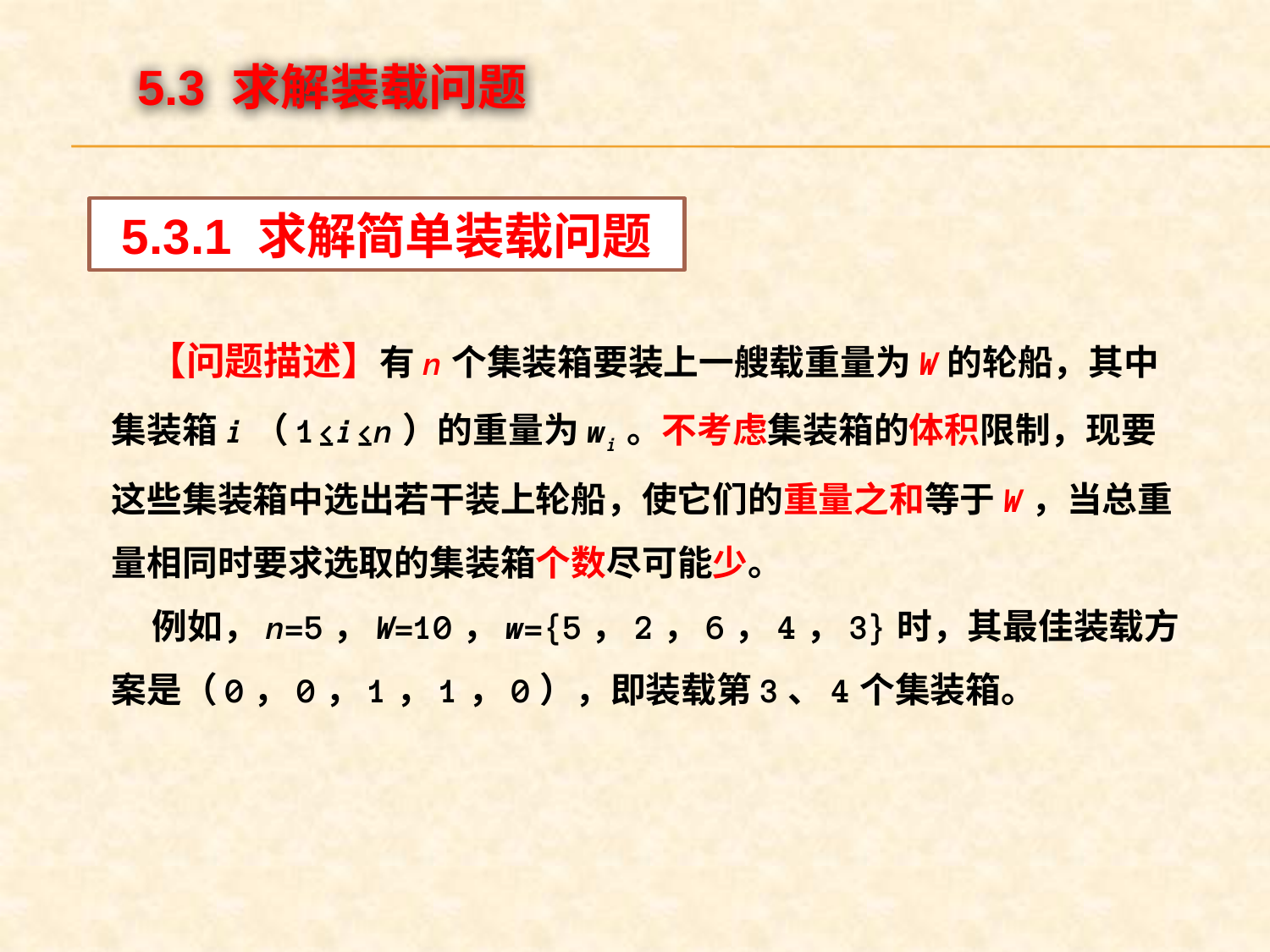

5.3 求解装载问题
5.3.1 求解简单装载问题
   【问题描述】有n个集装箱要装上一艘载重量为W的轮船，其中集装箱i（1≤i≤n）的重量为wi。不考虑集装箱的体积限制，现要这些集装箱中选出若干装上轮船，使它们的重量之和等于W，当总重量相同时要求选取的集装箱个数尽可能少。
    例如，n=5，W=10，w={5，2，6，4，3}时，其最佳装载方案是（0，0，1，1，0），即装载第3、4个集装箱。